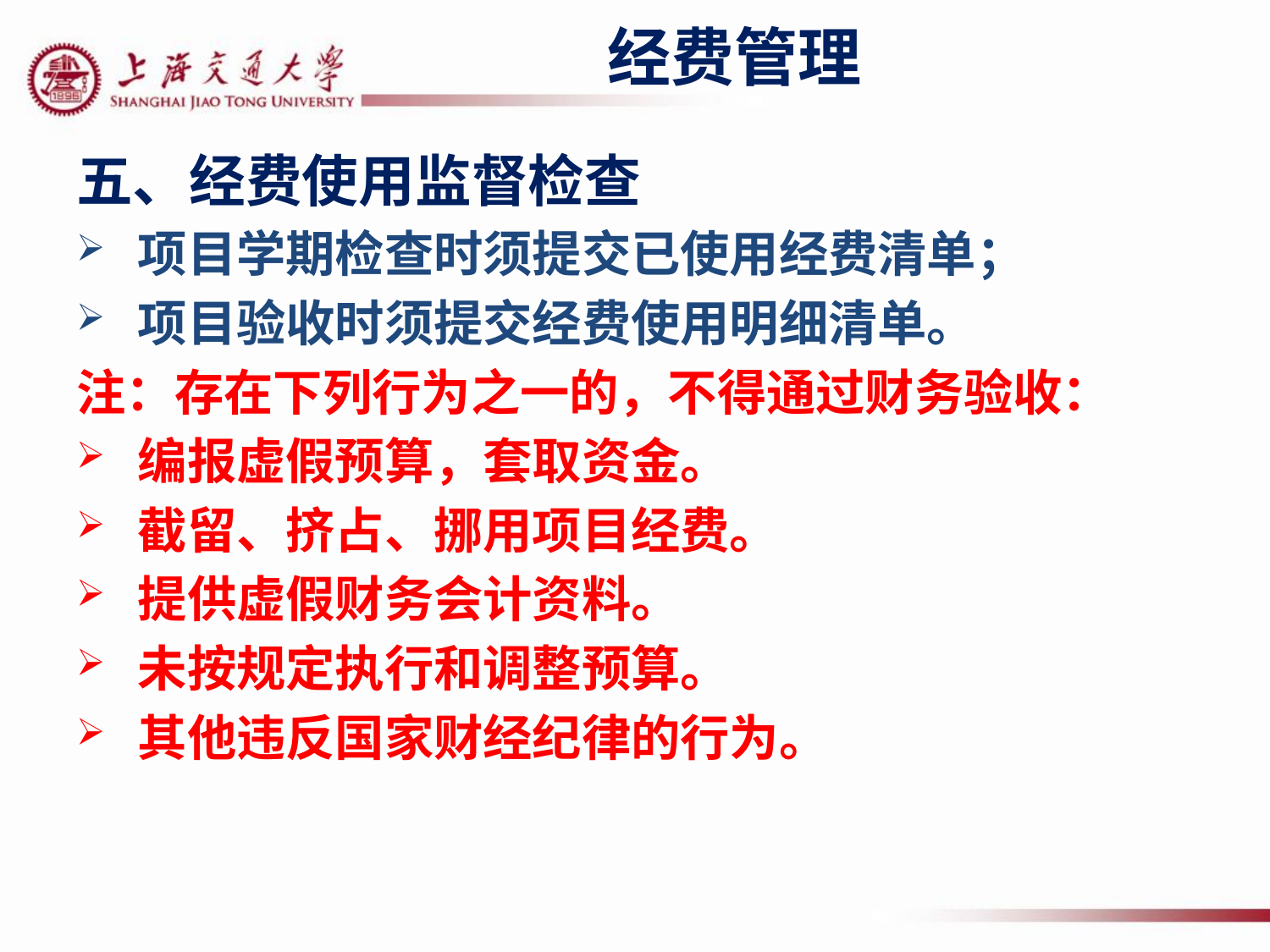

# 经费管理
五、经费使用监督检查
项目学期检查时须提交已使用经费清单；
项目验收时须提交经费使用明细清单。
注：存在下列行为之一的，不得通过财务验收：
编报虚假预算，套取资金。
截留、挤占、挪用项目经费。
提供虚假财务会计资料。
未按规定执行和调整预算。
其他违反国家财经纪律的行为。